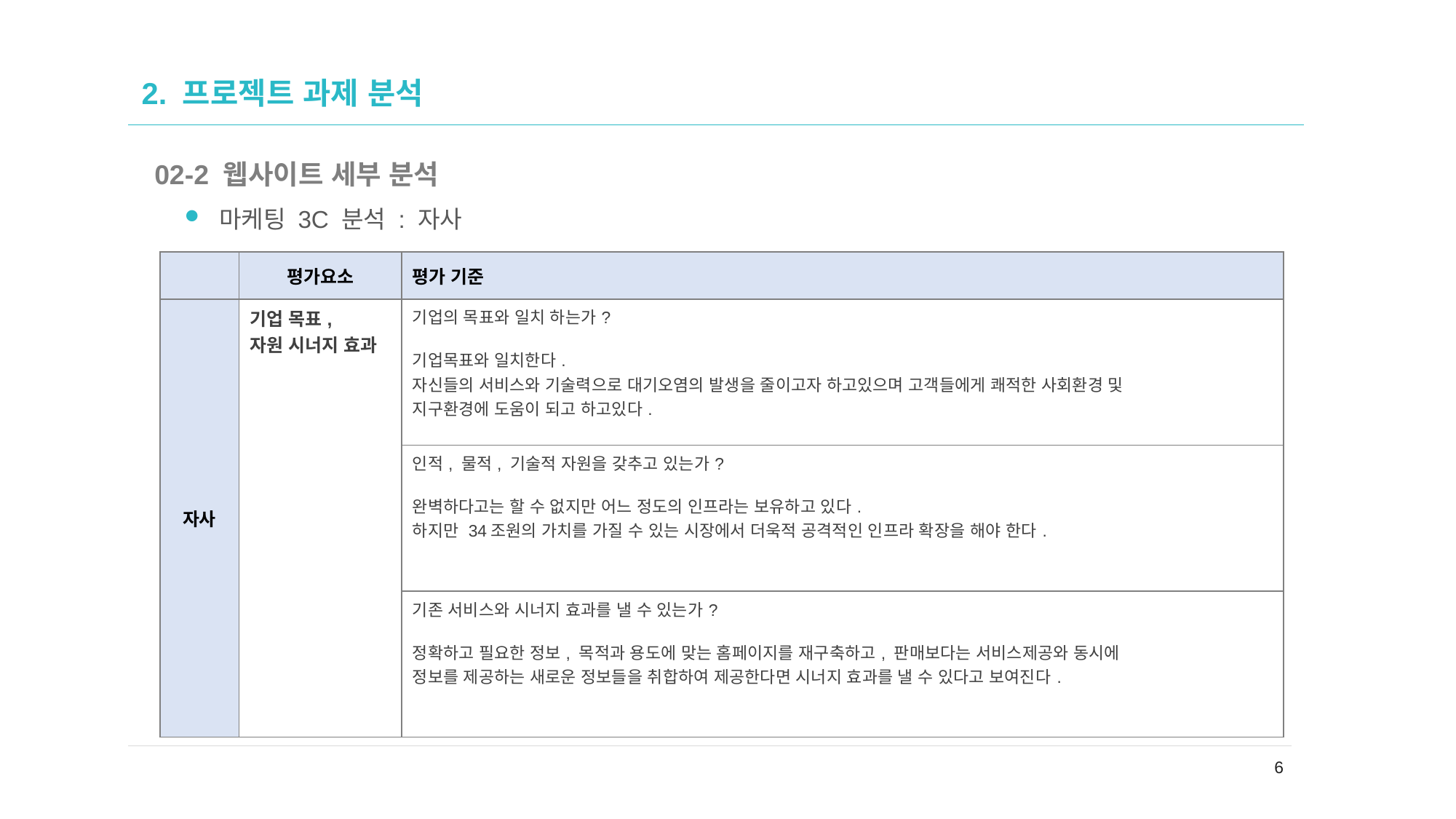

02
# 2. 프로젝트 과제 분석
02-2 웹사이트 세부 분석
마케팅 3C 분석 : 자사

|  | 평가요소 | 평가 기준 |
| --- | --- | --- |
| 자사 | 기업 목표, 자원 시너지 효과 | 기업의 목표와 일치 하는가? 기업목표와 일치한다. 자신들의 서비스와 기술력으로 대기오염의 발생을 줄이고자 하고있으며 고객들에게 쾌적한 사회환경 및 지구환경에 도움이 되고 하고있다. |
|  |  | 인적, 물적, 기술적 자원을 갖추고 있는가? 완벽하다고는 할 수 없지만 어느 정도의 인프라는 보유하고 있다. 하지만 34조원의 가치를 가질 수 있는 시장에서 더욱적 공격적인 인프라 확장을 해야 한다. |
|  |  | 기존 서비스와 시너지 효과를 낼 수 있는가? 정확하고 필요한 정보, 목적과 용도에 맞는 홈페이지를 재구축하고, 판매보다는 서비스제공와 동시에 정보를 제공하는 새로운 정보들을 취합하여 제공한다면 시너지 효과를 낼 수 있다고 보여진다. |
6